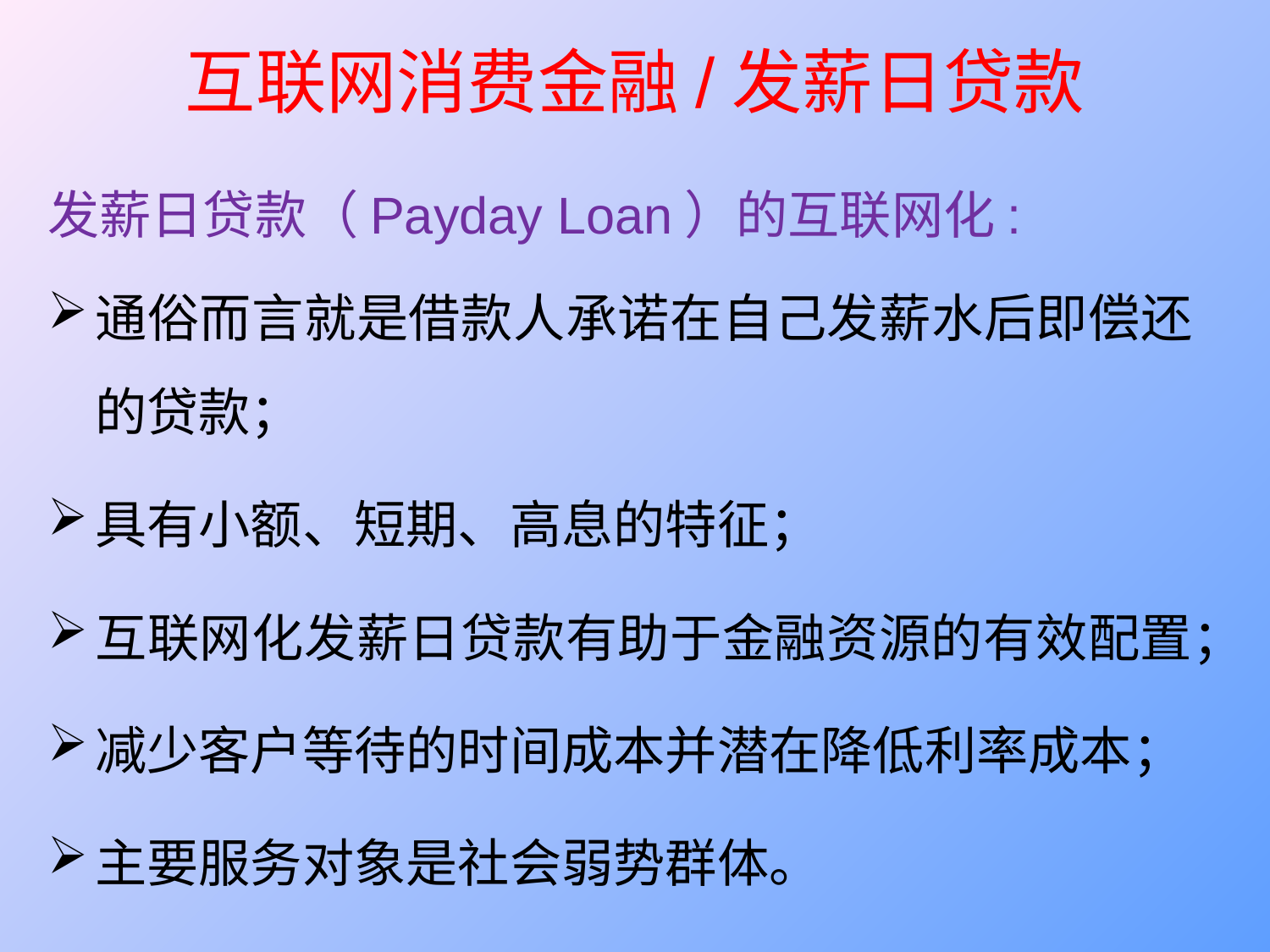

# 互联网消费金融/发薪日贷款
发薪日贷款（Payday Loan）的互联网化:
通俗而言就是借款人承诺在自己发薪水后即偿还的贷款；
具有小额、短期、高息的特征；
互联网化发薪日贷款有助于金融资源的有效配置；
减少客户等待的时间成本并潜在降低利率成本；
主要服务对象是社会弱势群体。